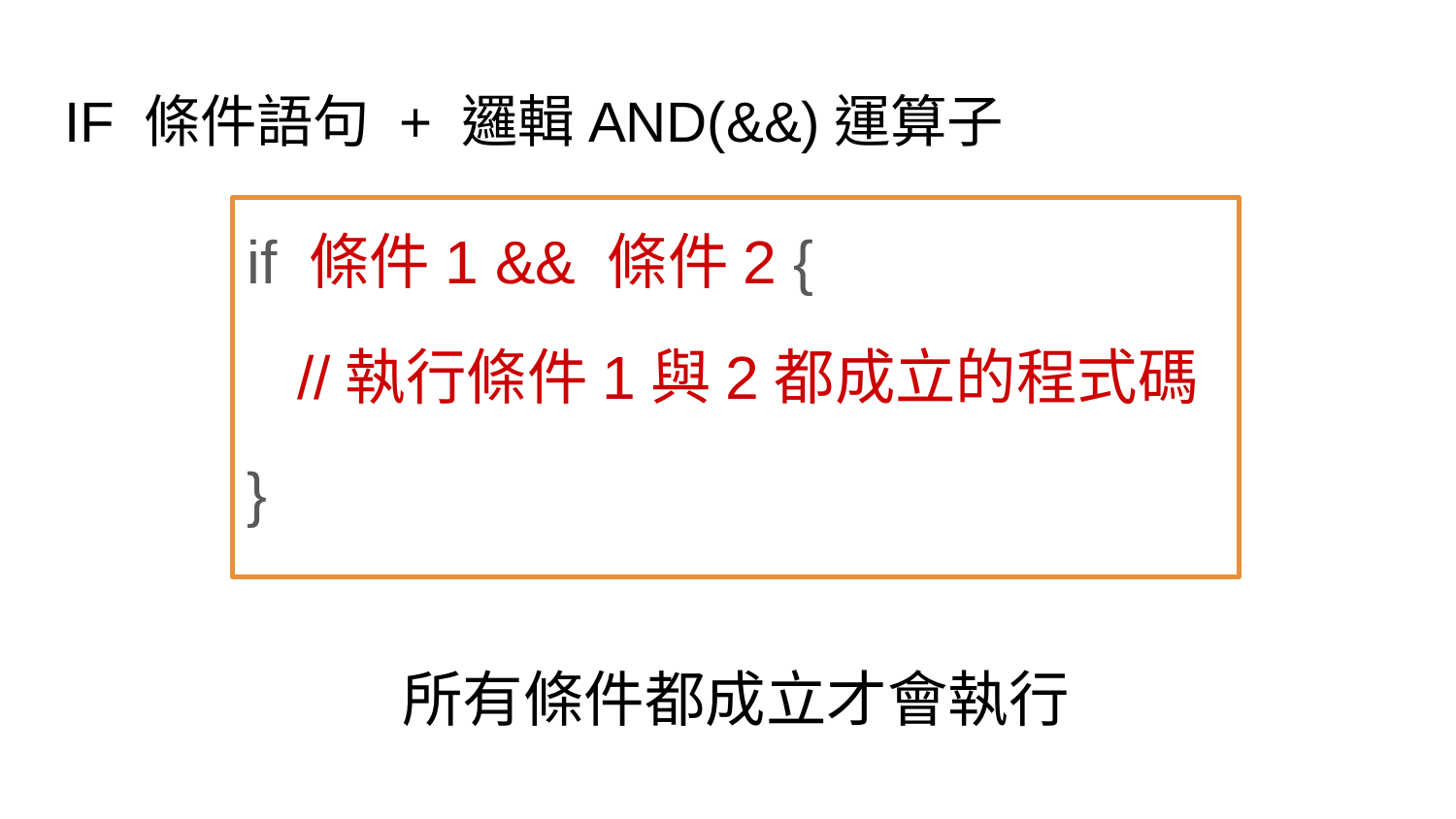

# IF 條件語句 + 邏輯AND(&&)運算子
if 條件1 && 條件2 {
   //執行條件1與2都成立的程式碼
}
所有條件都成立才會執行